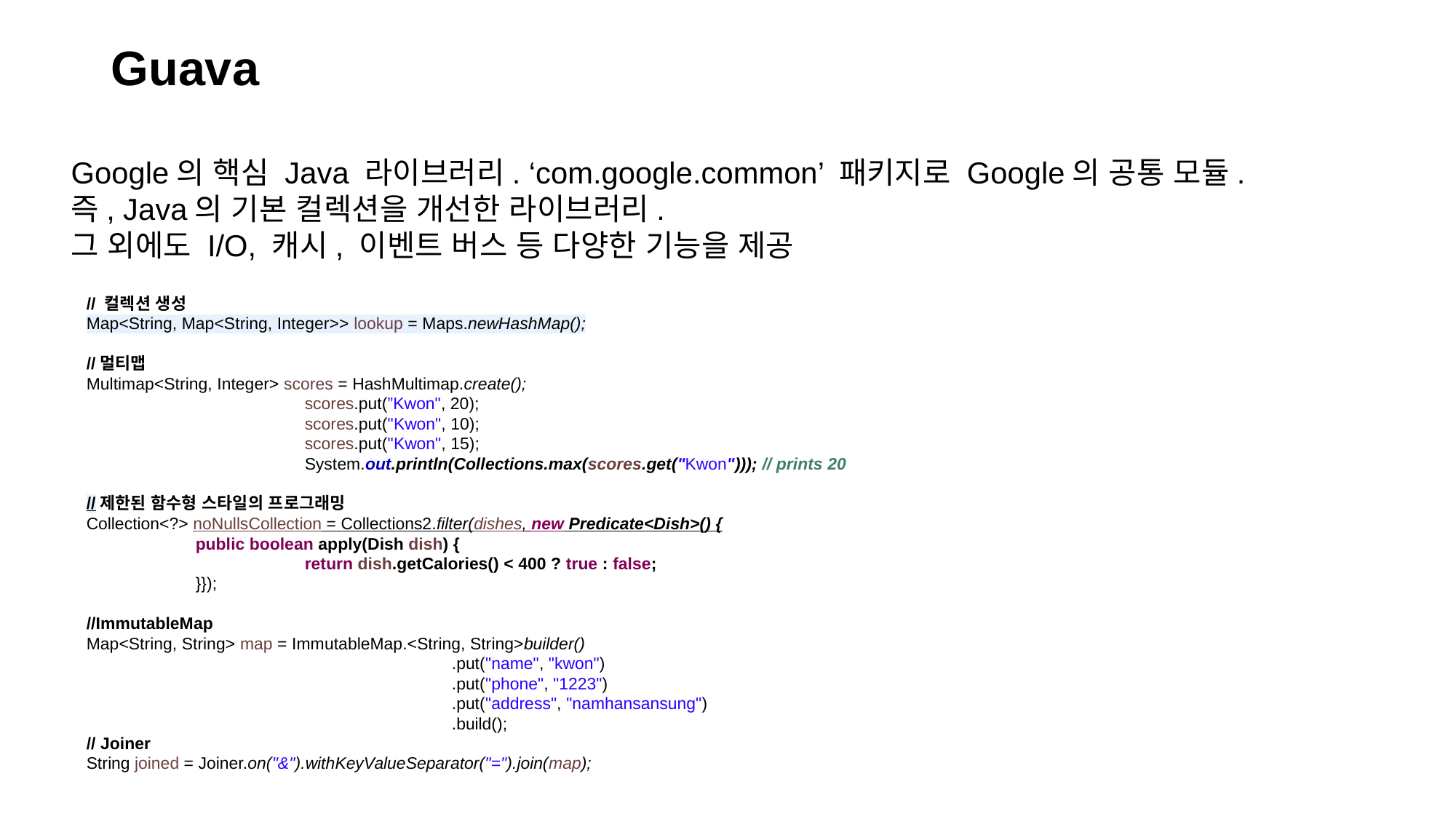

# Guava
Google의 핵심 Java 라이브러리. ‘com.google.common’ 패키지로 Google의 공통 모듈.
즉, Java의 기본 컬렉션을 개선한 라이브러리.
그 외에도 I/O, 캐시, 이벤트 버스 등 다양한 기능을 제공
// 컬렉션 생성
Map<String, Map<String, Integer>> lookup = Maps.newHashMap();

//멀티맵
Multimap<String, Integer> scores = HashMultimap.create();
		scores.put(”Kwon", 20);
		scores.put("Kwon", 10);
		scores.put("Kwon", 15);
		System.out.println(Collections.max(scores.get("Kwon"))); // prints 20

//제한된 함수형 스타일의 프로그래밍
Collection<?> noNullsCollection = Collections2.filter(dishes, new Predicate<Dish>() {
	public boolean apply(Dish dish) {
		return dish.getCalories() < 400 ? true : false;
	}});

//ImmutableMap
Map<String, String> map = ImmutableMap.<String, String>builder()
 	 		        .put("name", "kwon")
 	 		        .put("phone", "1223")
 	 		        .put("address", "namhansansung")
 	 		        .build();
// Joiner
String joined = Joiner.on("&").withKeyValueSeparator("=").join(map);